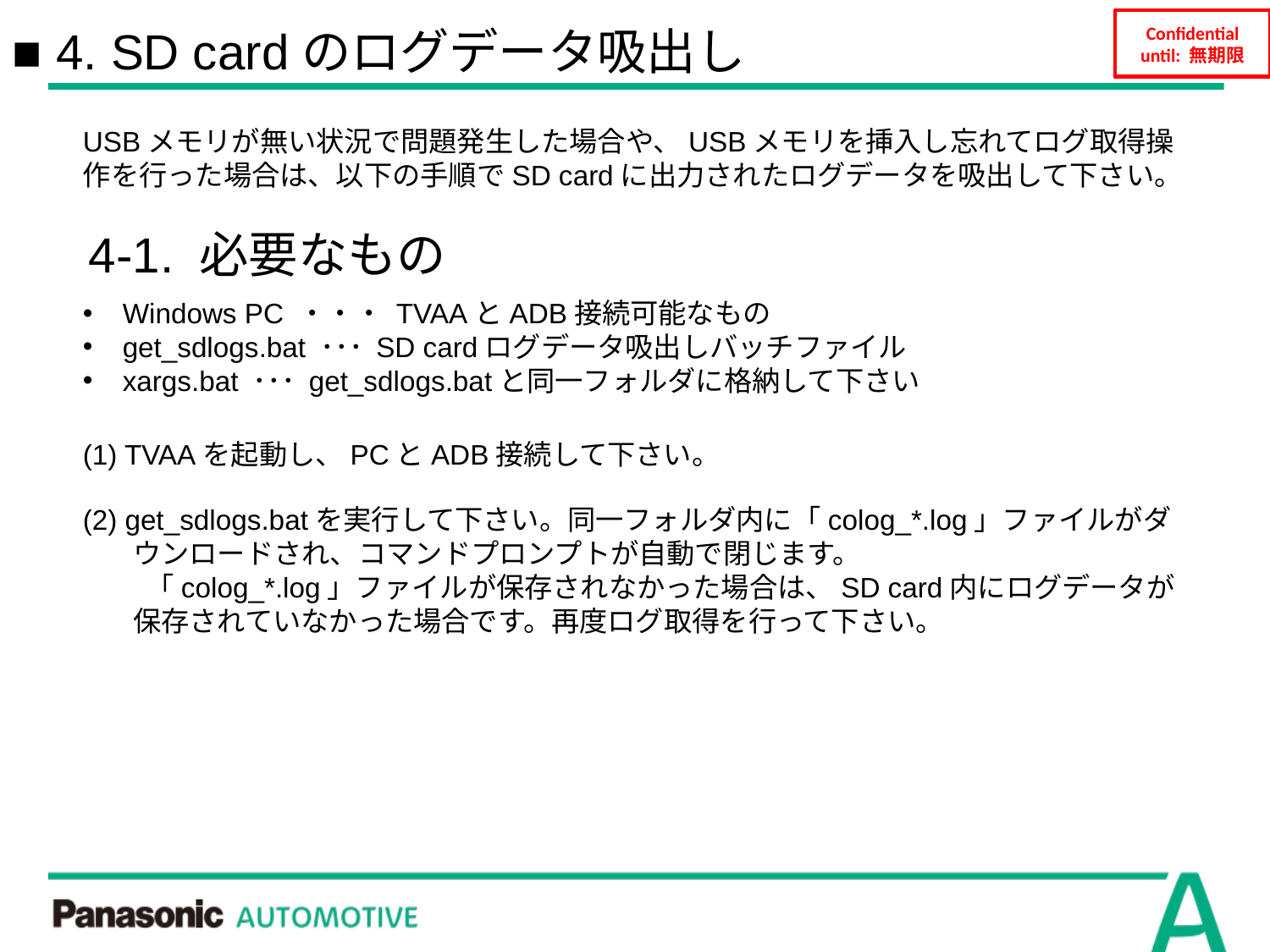

■ 4. SD cardのログデータ吸出し
USBメモリが無い状況で問題発生した場合や、USBメモリを挿入し忘れてログ取得操作を行った場合は、以下の手順でSD cardに出力されたログデータを吸出して下さい。
4-1. 必要なもの
Windows PC ・・・ TVAAとADB接続可能なもの
get_sdlogs.bat ･･･ SD cardログデータ吸出しバッチファイル
xargs.bat ･･･ get_sdlogs.batと同一フォルダに格納して下さい
(1) TVAAを起動し、PCとADB接続して下さい。
(2) get_sdlogs.batを実行して下さい。同一フォルダ内に「colog_*.log」ファイルがダウンロードされ、コマンドプロンプトが自動で閉じます。
	 「colog_*.log」ファイルが保存されなかった場合は、SD card内にログデータが保存されていなかった場合です。再度ログ取得を行って下さい。